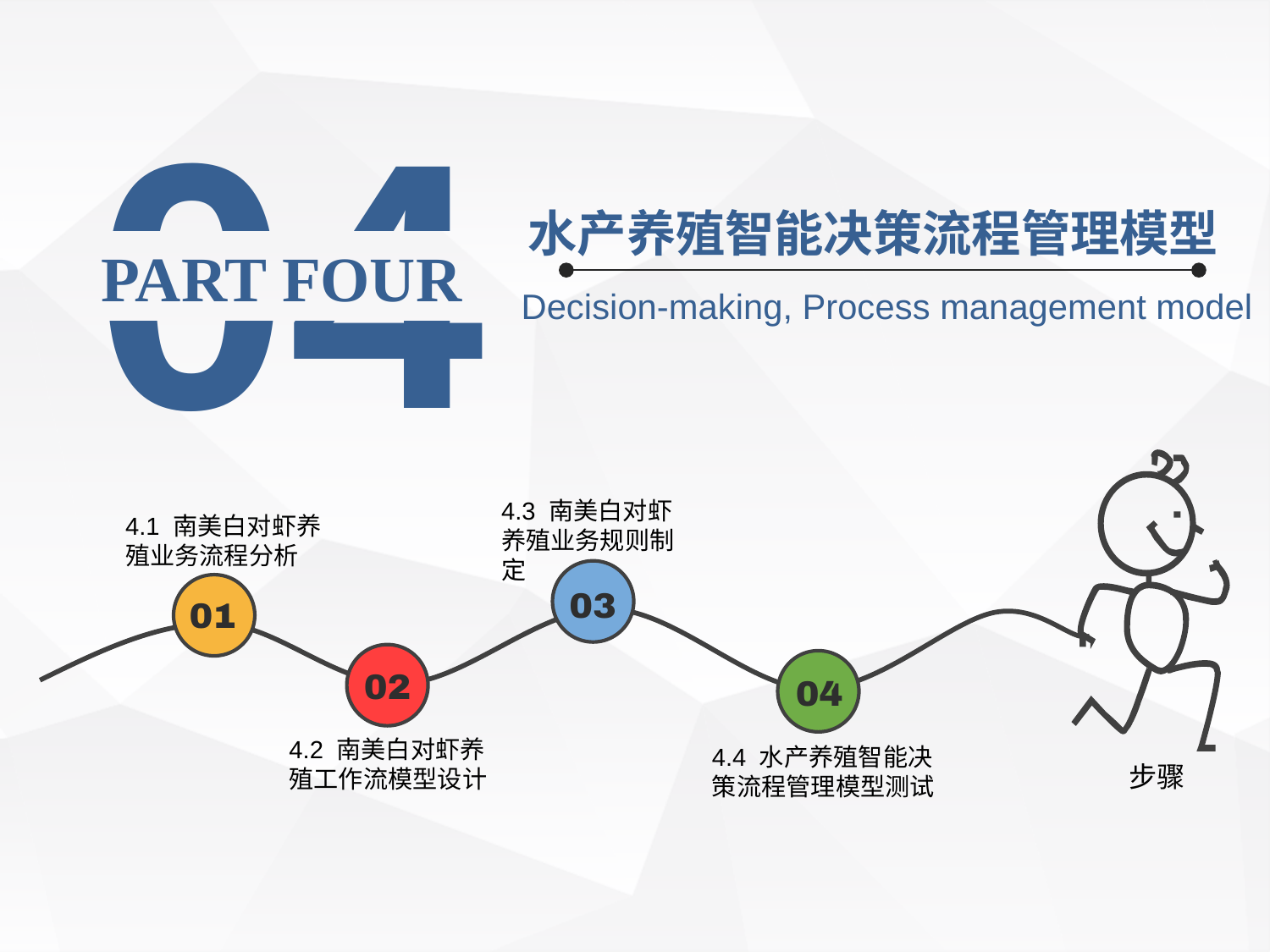

04
水产养殖智能决策流程管理模型
PART FOUR

Decision-making, Process management model

步骤
4.3 南美白对虾养殖业务规则制定
4.1 南美白对虾养殖业务流程分析

03

01

02

04
4.2 南美白对虾养殖工作流模型设计
4.4 水产养殖智能决策流程管理模型测试